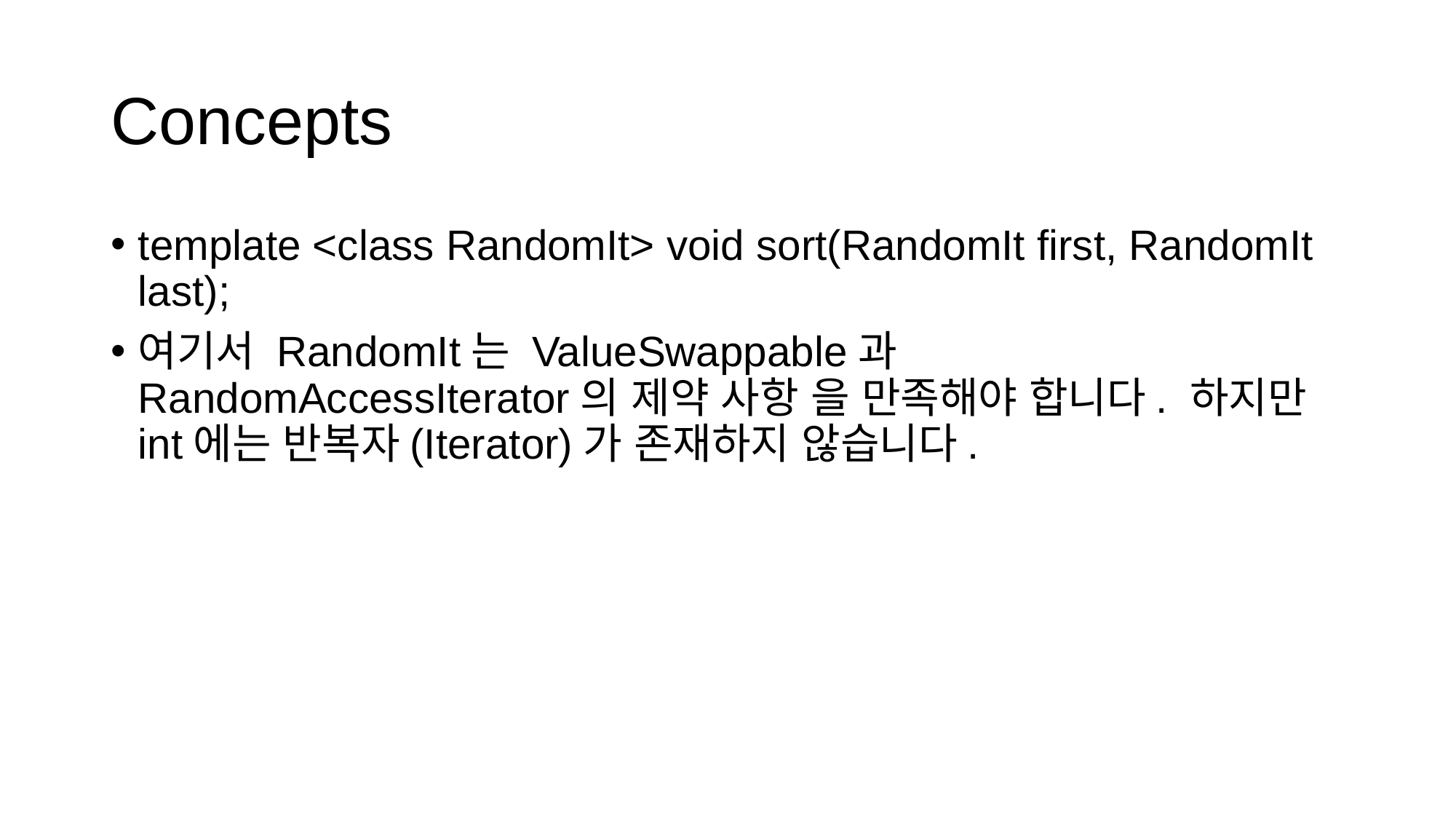

# Concepts
template <class RandomIt> void sort(RandomIt first, RandomIt last);
여기서 RandomIt는 ValueSwappable과 RandomAccessIterator의 제약 사항 을 만족해야 합니다. 하지만 int에는 반복자(Iterator)가 존재하지 않습니다.